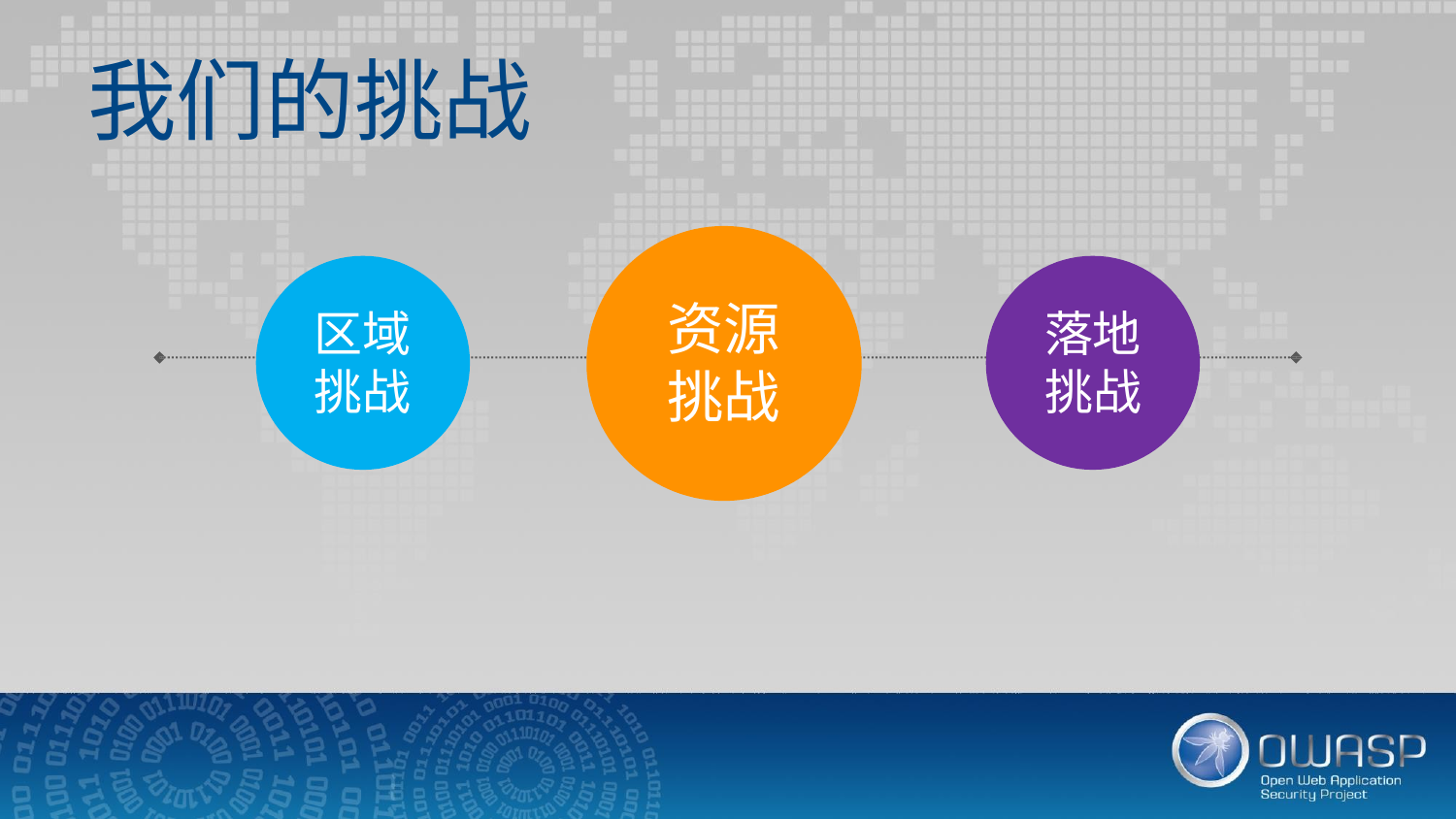

# 我们的挑战

资源
挑战
区域
挑战
落地
挑战